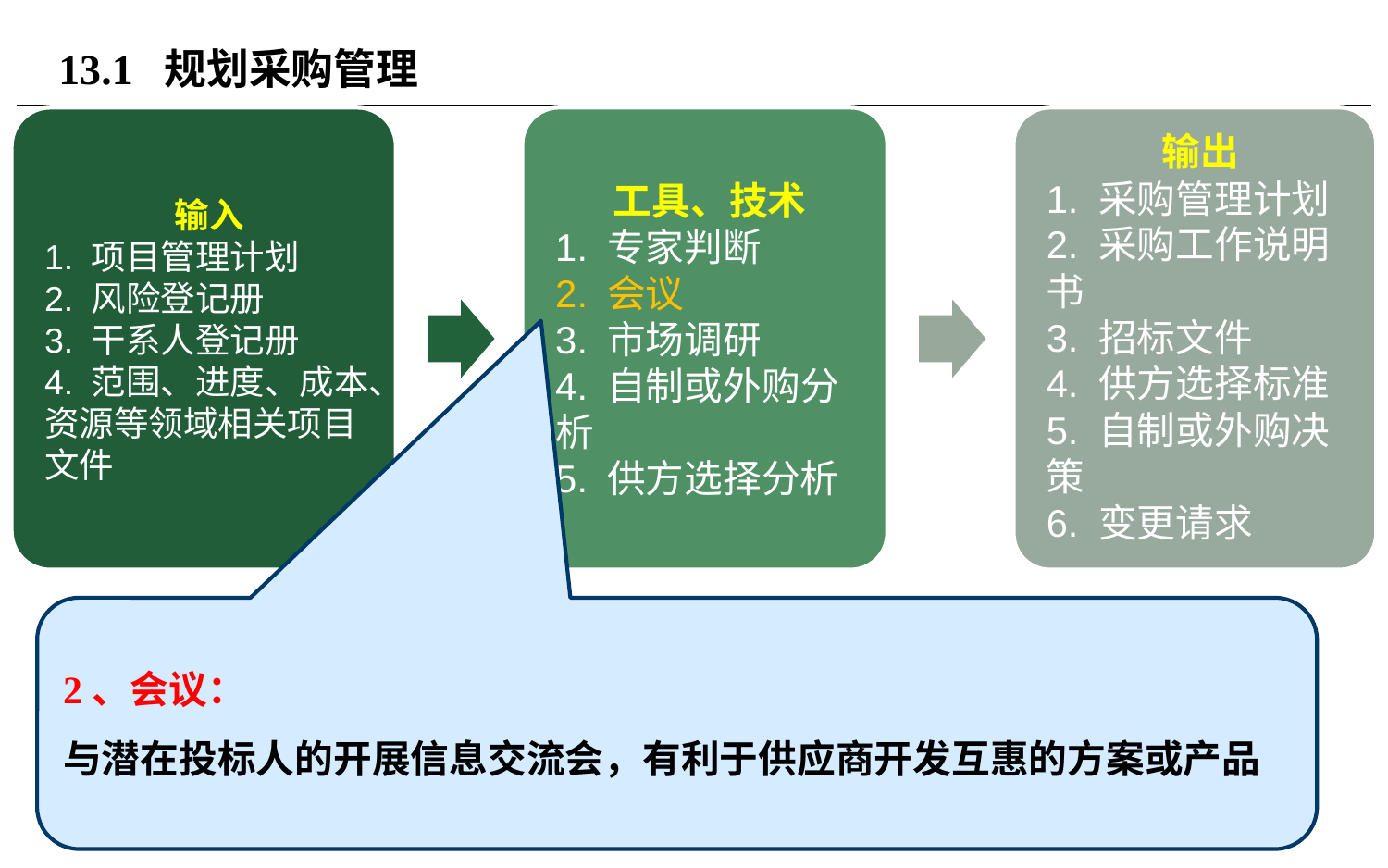

# 13.1  规划采购管理
输入
1. 项目管理计划
2. 风险登记册
3. 干系人登记册
4. 范围、进度、成本、资源等领域相关项目文件

工具、技术
1. 专家判断
2. 会议
3. 市场调研
4. 自制或外购分析
5. 供方选择分析

输出
1. 采购管理计划
2. 采购工作说明书
3. 招标文件
4. 供方选择标准
5. 自制或外购决策
6. 变更请求

2、会议：
与潜在投标人的开展信息交流会，有利于供应商开发互惠的方案或产品